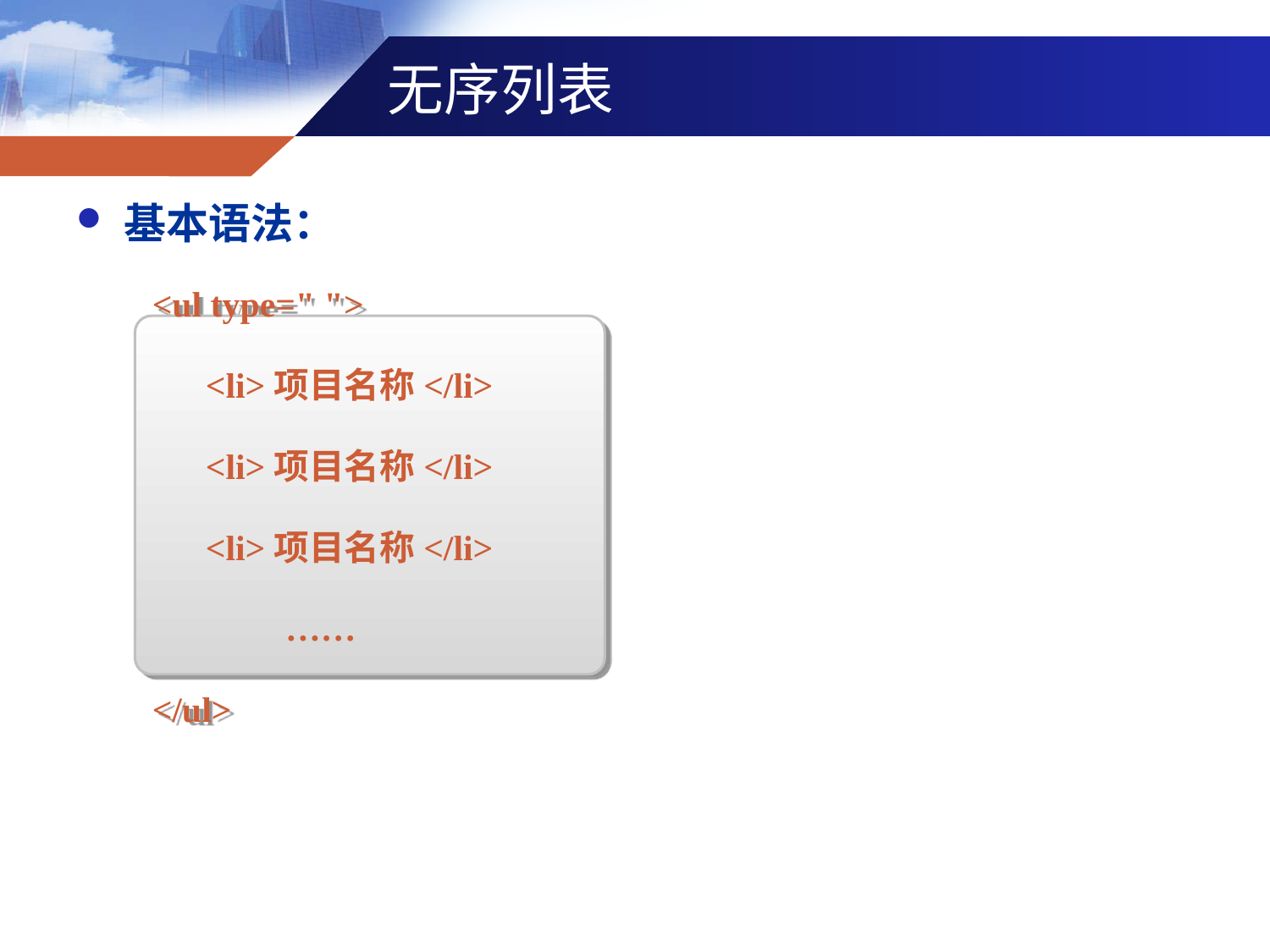

# 无序列表
基本语法：
<ul type=" ">
      <li>项目名称</li>
      <li>项目名称</li>
      <li>项目名称</li>
               ……
</ul>